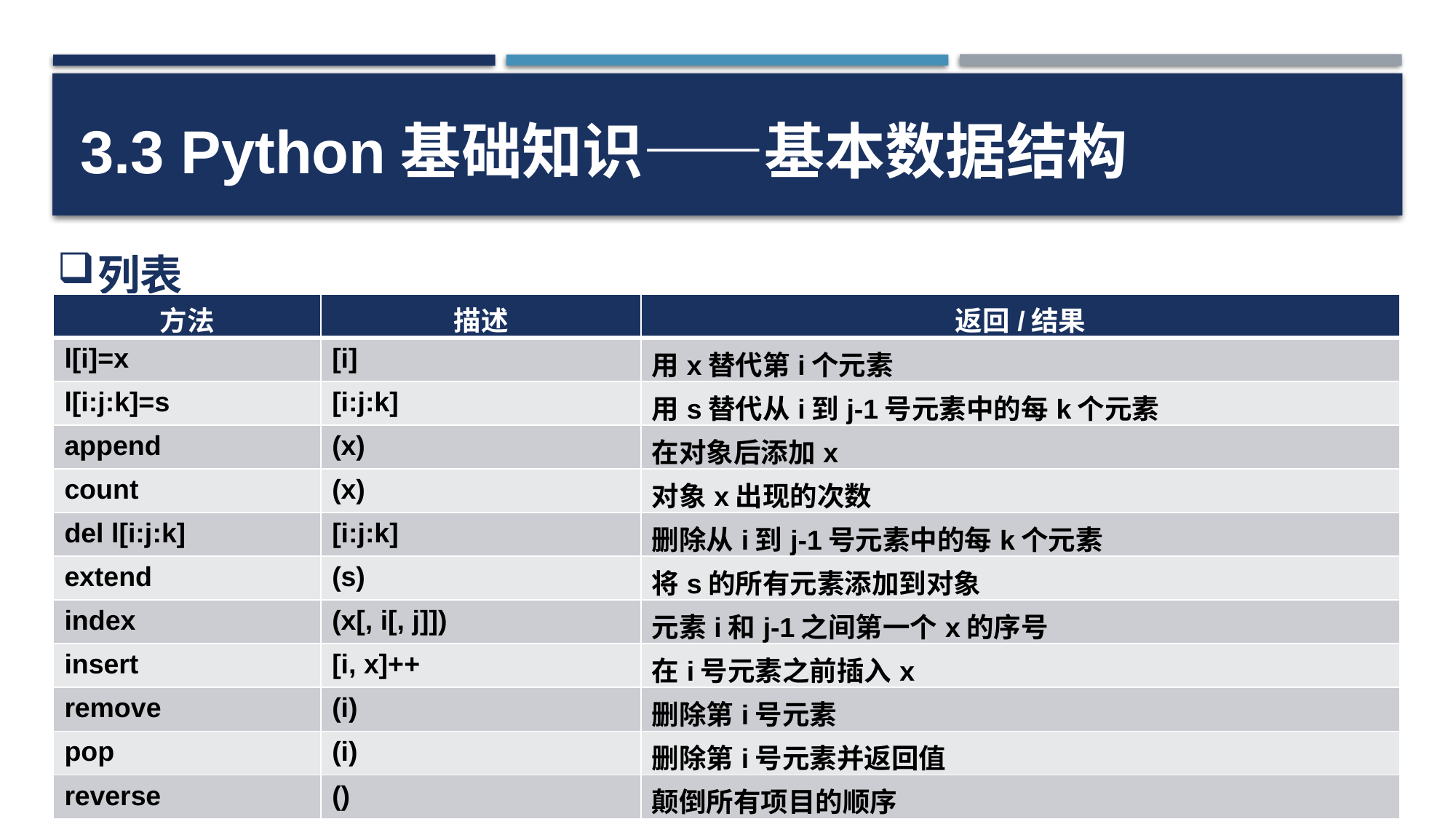

3.3 Python基础知识——基本数据结构
列表
| 方法 | 描述 | 返回/结果 |
| --- | --- | --- |
| l[i]=x | [i] | 用x替代第i个元素 |
| l[i:j:k]=s | [i:j:k] | 用s替代从i到j-1号元素中的每k个元素 |
| append | (x) | 在对象后添加x |
| count | (x) | 对象x出现的次数 |
| del l[i:j:k] | [i:j:k] | 删除从i到j-1号元素中的每k个元素 |
| extend | (s) | 将s的所有元素添加到对象 |
| index | (x[, i[, j]]) | 元素i和j-1之间第一个x的序号 |
| insert | [i, x]++ | 在i号元素之前插入x |
| remove | (i) | 删除第i号元素 |
| pop | (i) | 删除第i号元素并返回值 |
| reverse | () | 颠倒所有项目的顺序 |
32